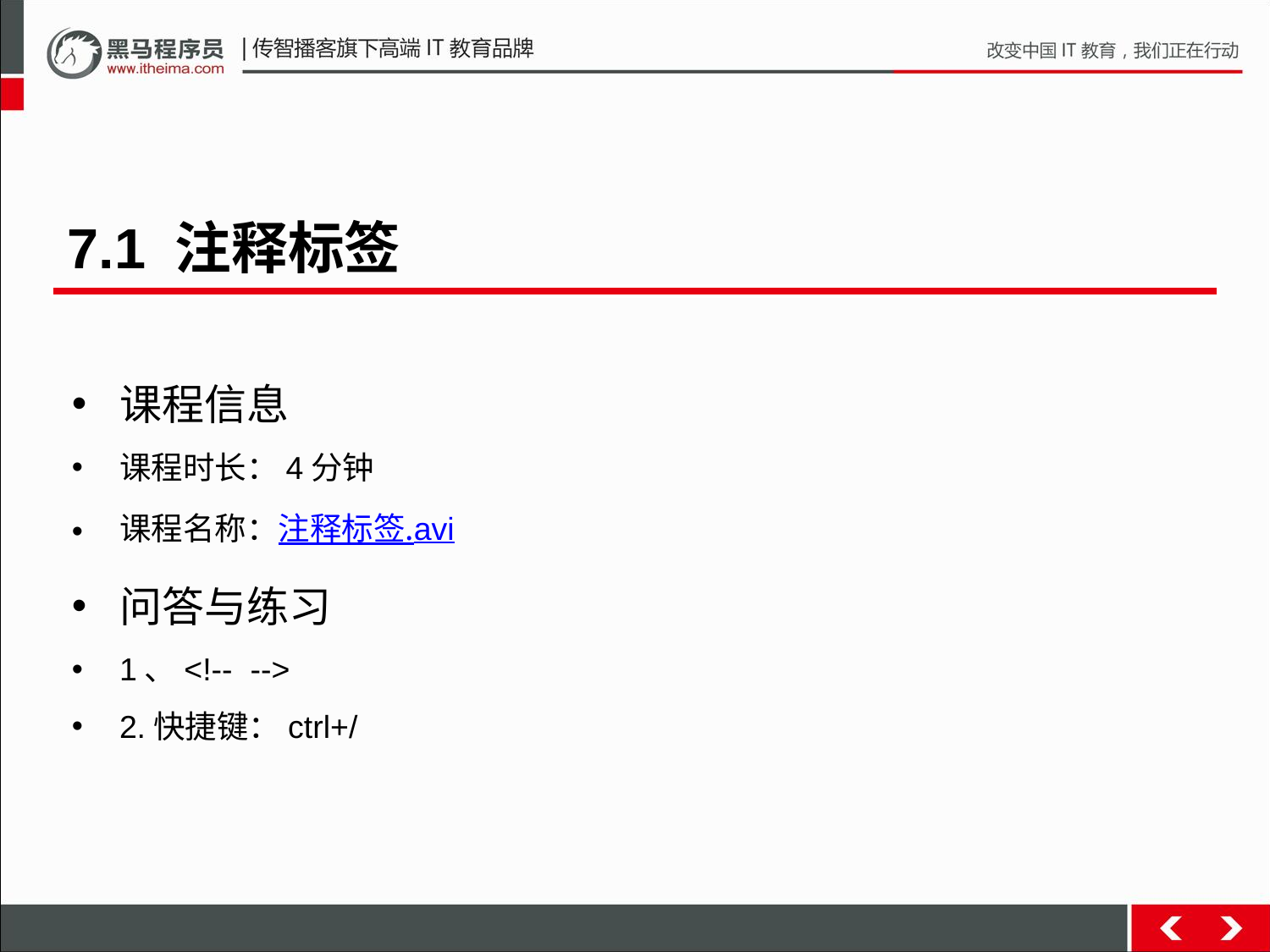

7.1 注释标签
课程信息
课程时长：4分钟
课程名称：注释标签.avi
问答与练习
1、<!--  -->
2.快捷键：ctrl+/